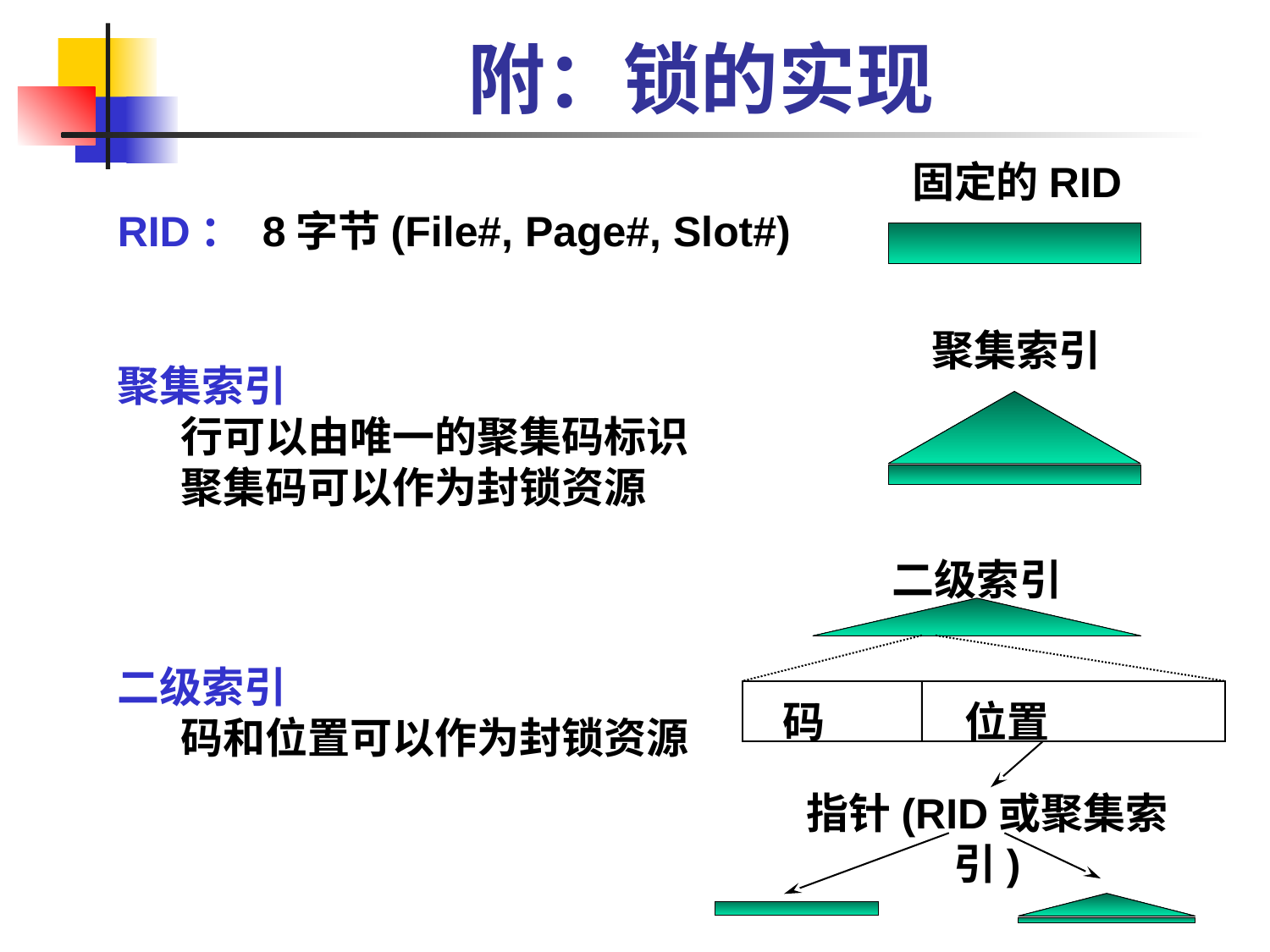

# 附：锁的实现
固定的RID
RID： 8字节(File#, Page#, Slot#)

聚集索引
聚集索引
行可以由唯一的聚集码标识
聚集码可以作为封锁资源

二级索引

码
位置

指针(RID或聚集索引)

二级索引
码和位置可以作为封锁资源